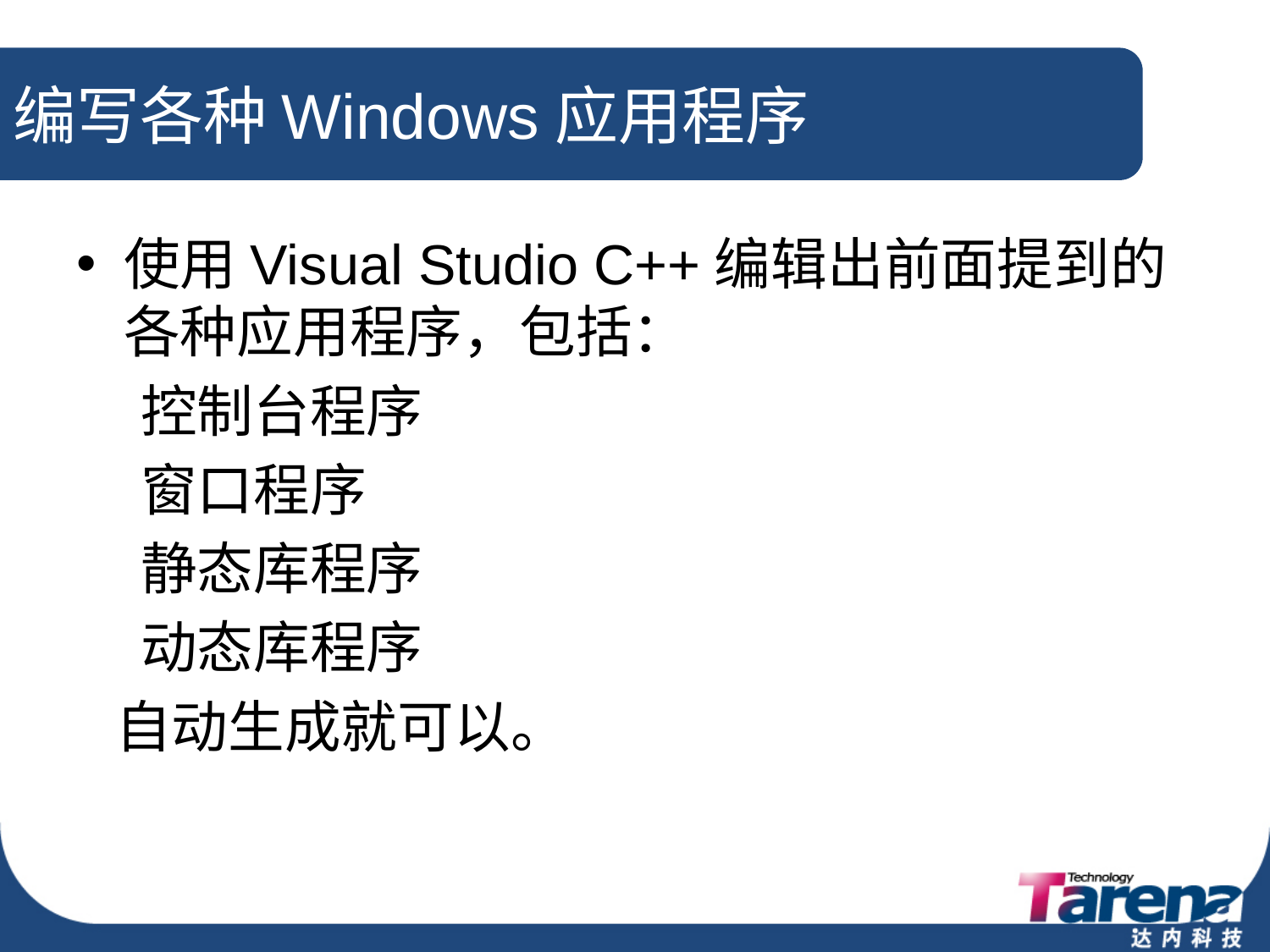

# 编写各种Windows应用程序
使用Visual Studio C++编辑出前面提到的各种应用程序，包括：
    控制台程序
    窗口程序
    静态库程序
    动态库程序
  自动生成就可以。